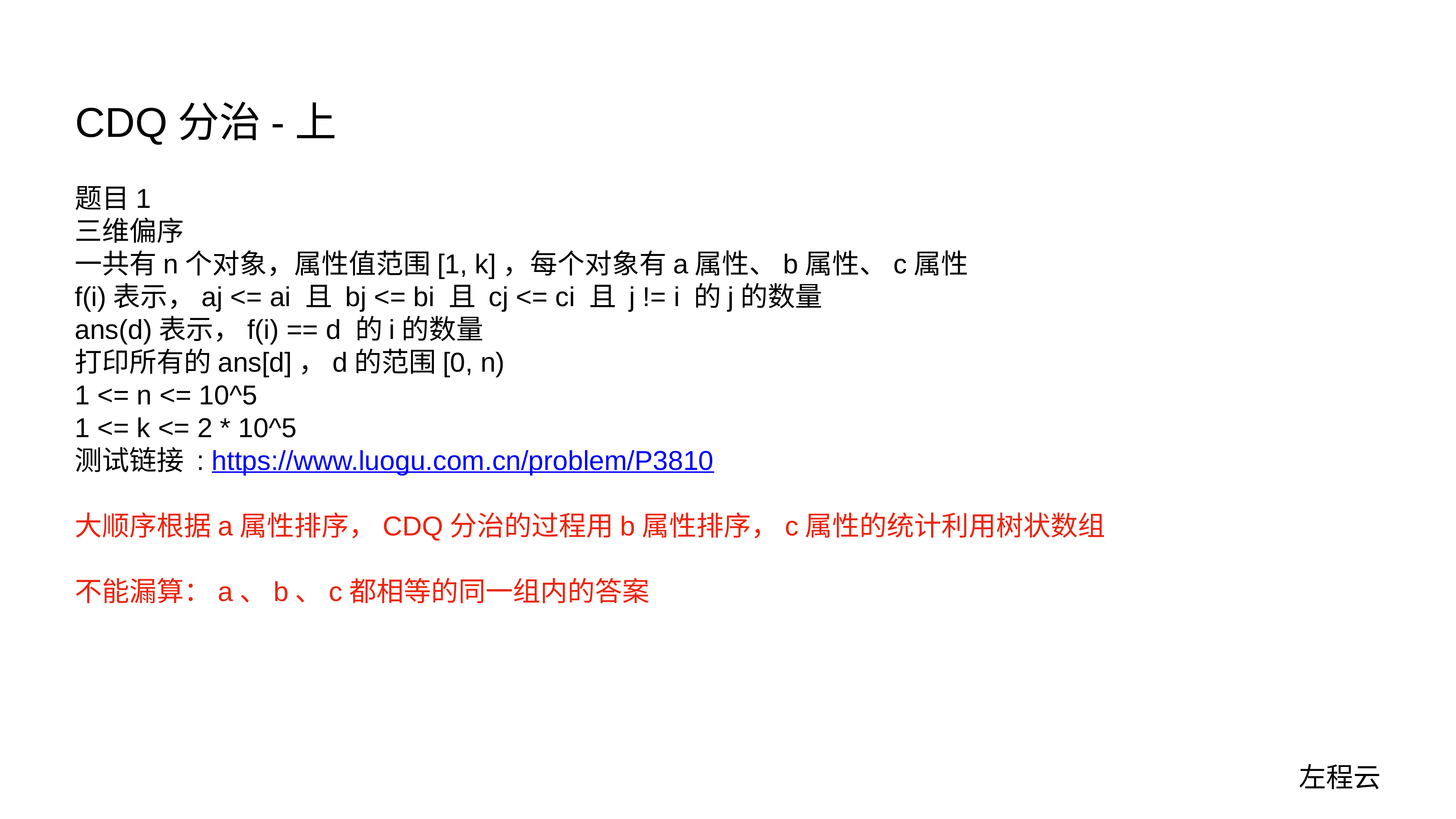

# CDQ分治-上
题目1
三维偏序
一共有n个对象，属性值范围[1, k]，每个对象有a属性、b属性、c属性
f(i)表示，aj <= ai 且 bj <= bi 且 cj <= ci 且 j != i 的j的数量
ans(d)表示，f(i) == d 的i的数量
打印所有的ans[d]，d的范围[0, n)
1 <= n <= 10^5
1 <= k <= 2 * 10^5
测试链接 : https://www.luogu.com.cn/problem/P3810

大顺序根据a属性排序，CDQ分治的过程用b属性排序，c属性的统计利用树状数组

不能漏算：a、b、c都相等的同一组内的答案
左程云